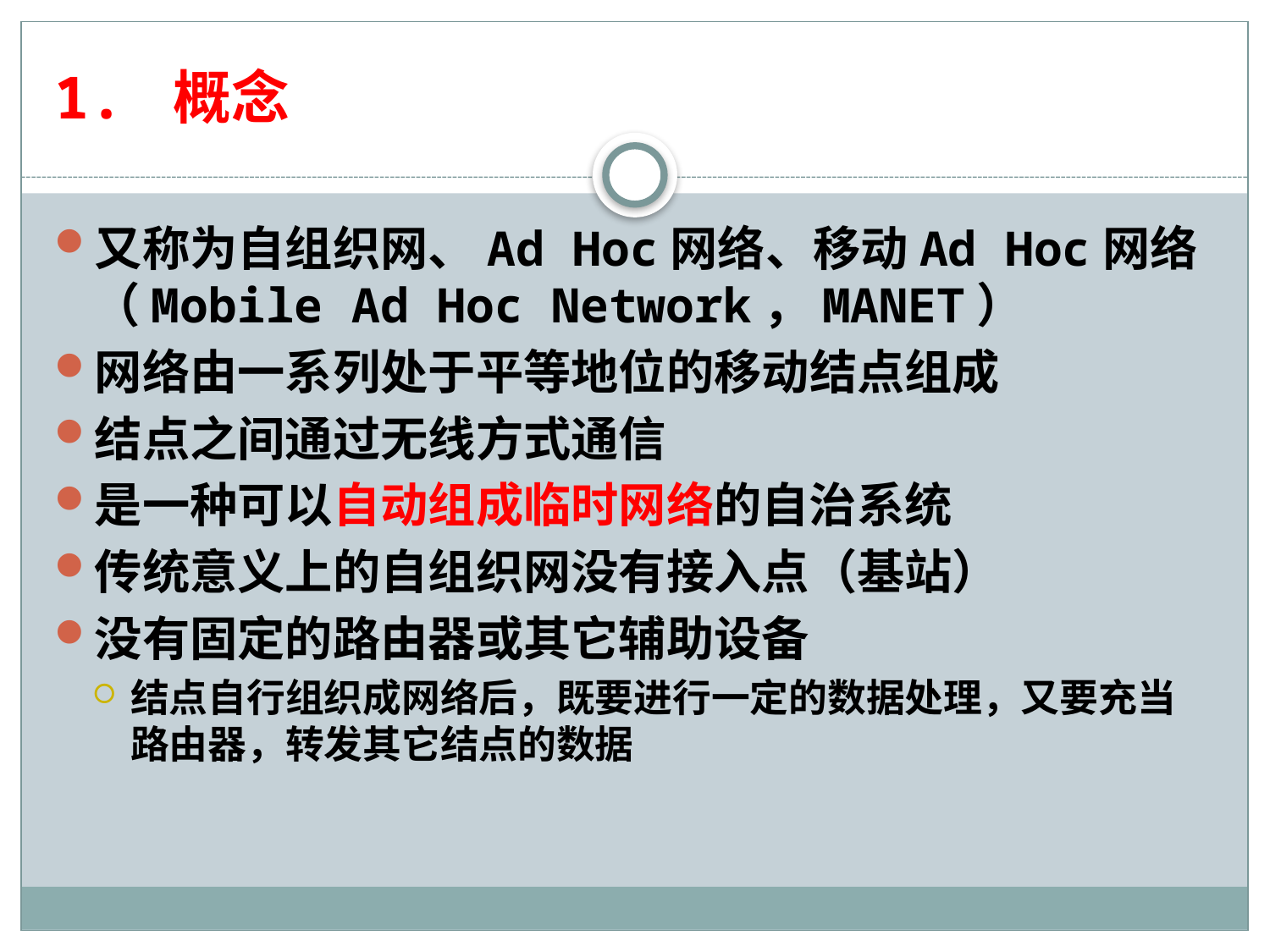

# 1. 概念
又称为自组织网、Ad Hoc网络、移动Ad Hoc网络（Mobile Ad Hoc Network，MANET）
网络由一系列处于平等地位的移动结点组成
结点之间通过无线方式通信
是一种可以自动组成临时网络的自治系统
传统意义上的自组织网没有接入点（基站）
没有固定的路由器或其它辅助设备
结点自行组织成网络后，既要进行一定的数据处理，又要充当路由器，转发其它结点的数据